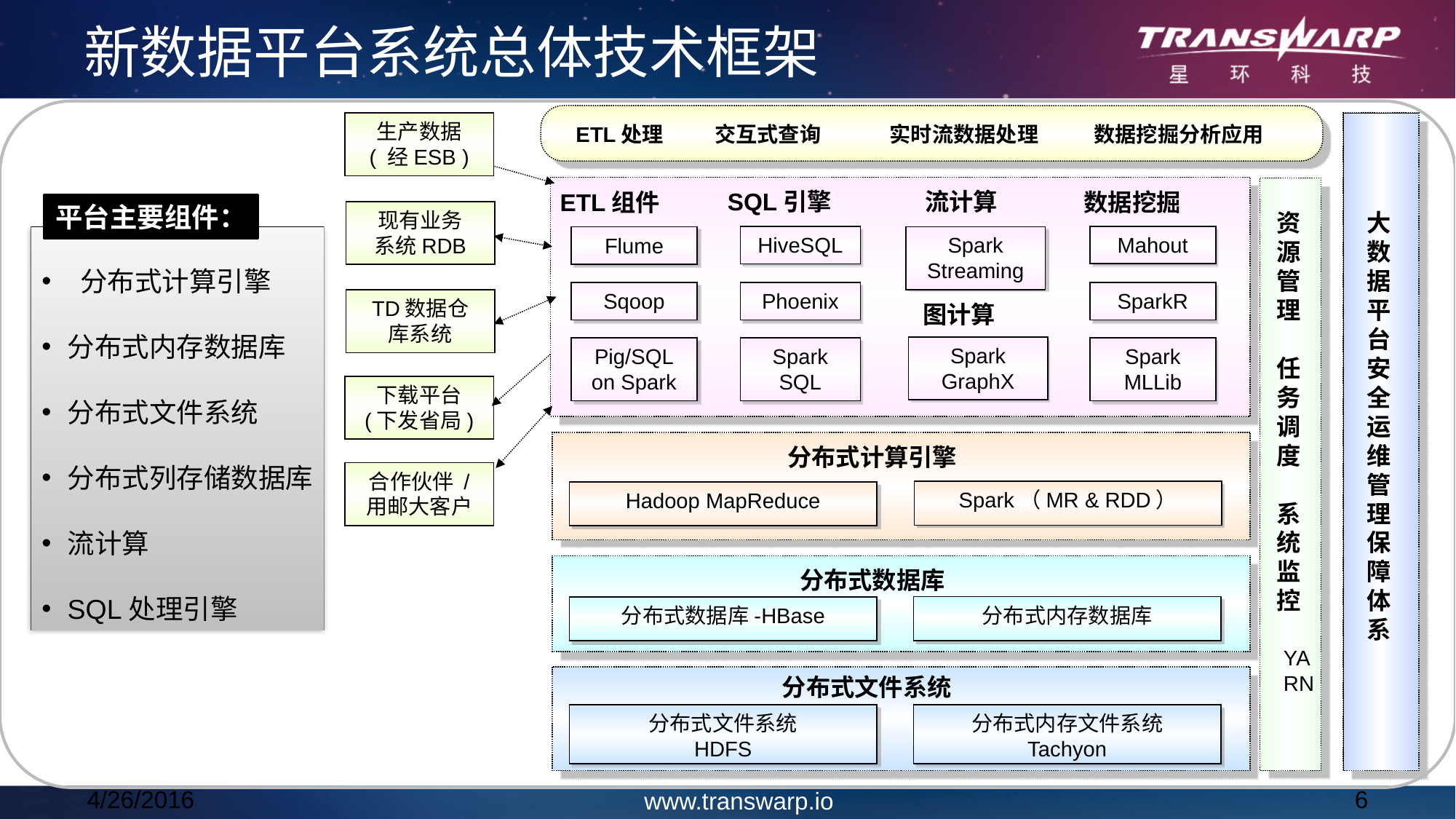

新数据平台系统总体技术框架

生产数据
( 经ESB )
ETL处理
交互式查询
实时流数据处理
数据挖掘分析应用

流计算
SQL引擎
ETL组件
数据挖掘
平台主要组件：
现有业务
系统RDB
大数据平台安全
运维管理保障
体系
资
源
管
理

任
务
调
度

系
统
监
控
Mahout
HiveSQL
 分布式计算引擎
分布式内存数据库
分布式文件系统
分布式列存储数据库
流计算
SQL处理引擎
Flume
Spark
Streaming

Sqoop
Phoenix
SparkR
TD数据仓
库系统
图计算

Spark
GraphX
Pig/SQL
on Spark
Spark
SQL
Spark
MLLib

下载平台
(下发省局)

分布式计算引擎
合作伙伴 /
用邮大客户
Spark（MR & RDD）
Hadoop MapReduce

分布式数据库
分布式内存数据库
分布式数据库-HBase
YARN
分布式文件系统

分布式文件系统
HDFS
分布式内存文件系统
Tachyon